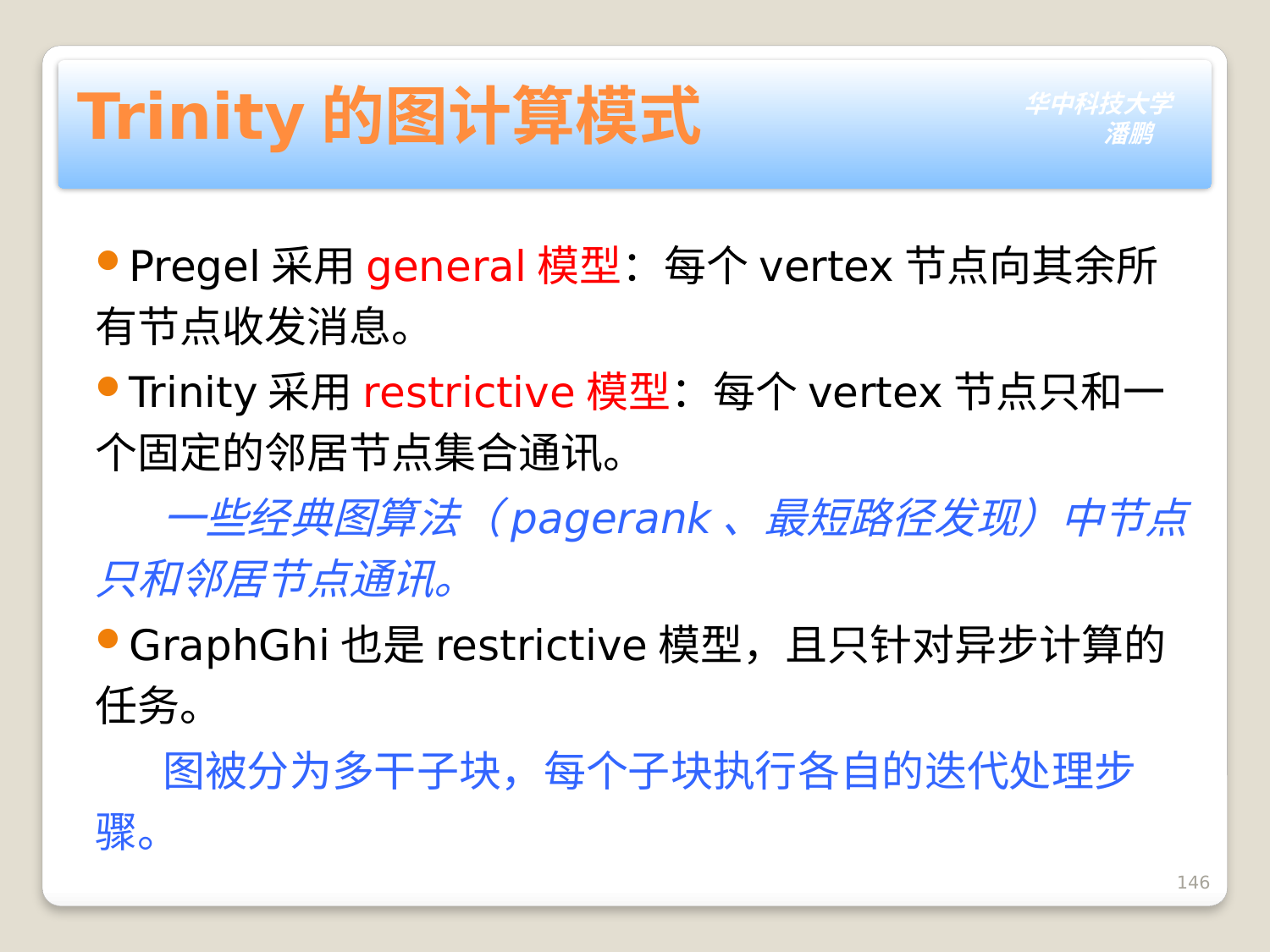

# Trinity的图计算模式
Pregel采用general模型：每个vertex节点向其余所有节点收发消息。
Trinity采用restrictive模型：每个vertex节点只和一个固定的邻居节点集合通讯。
      一些经典图算法（pagerank、最短路径发现）中节点只和邻居节点通讯。
GraphGhi也是restrictive模型，且只针对异步计算的任务。
      图被分为多干子块，每个子块执行各自的迭代处理步骤。
146